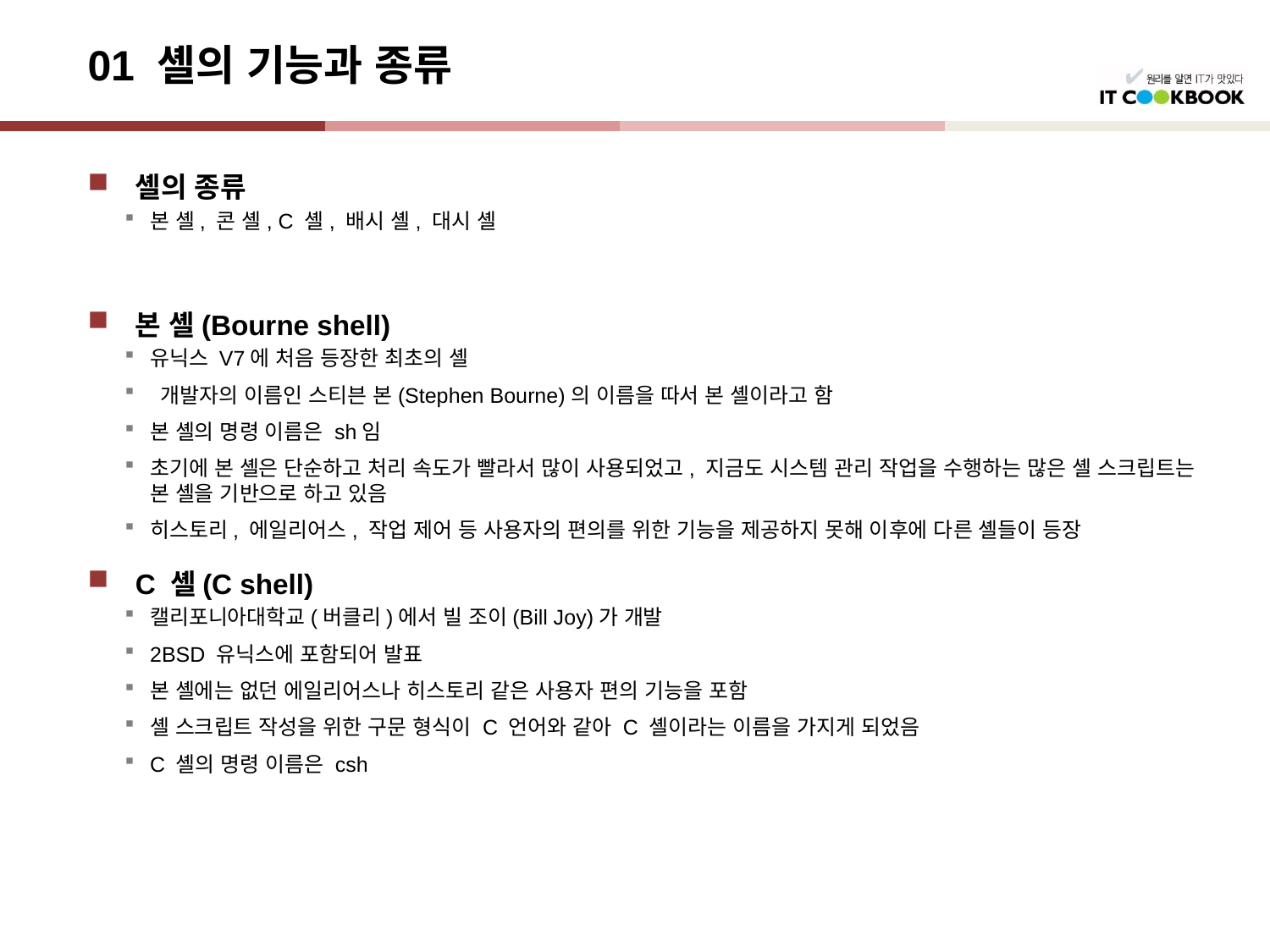

# 01 셸의 기능과 종류
셸의 종류
본 셸, 콘 셸, C 셸, 배시 셸, 대시 셸

본 셸(Bourne shell)
유닉스 V7에 처음 등장한 최초의 셸
 개발자의 이름인 스티븐 본(Stephen Bourne)의 이름을 따서 본 셸이라고 함
본 셸의 명령 이름은 sh임
초기에 본 셸은 단순하고 처리 속도가 빨라서 많이 사용되었고, 지금도 시스템 관리 작업을 수행하는 많은 셸 스크립트는 본 셸을 기반으로 하고 있음
히스토리, 에일리어스, 작업 제어 등 사용자의 편의를 위한 기능을 제공하지 못해 이후에 다른 셸들이 등장
C 셸(C shell)
캘리포니아대학교(버클리)에서 빌 조이(Bill Joy)가 개발
2BSD 유닉스에 포함되어 발표
본 셸에는 없던 에일리어스나 히스토리 같은 사용자 편의 기능을 포함
셸 스크립트 작성을 위한 구문 형식이 C 언어와 같아 C 셸이라는 이름을 가지게 되었음
C 셸의 명령 이름은 csh